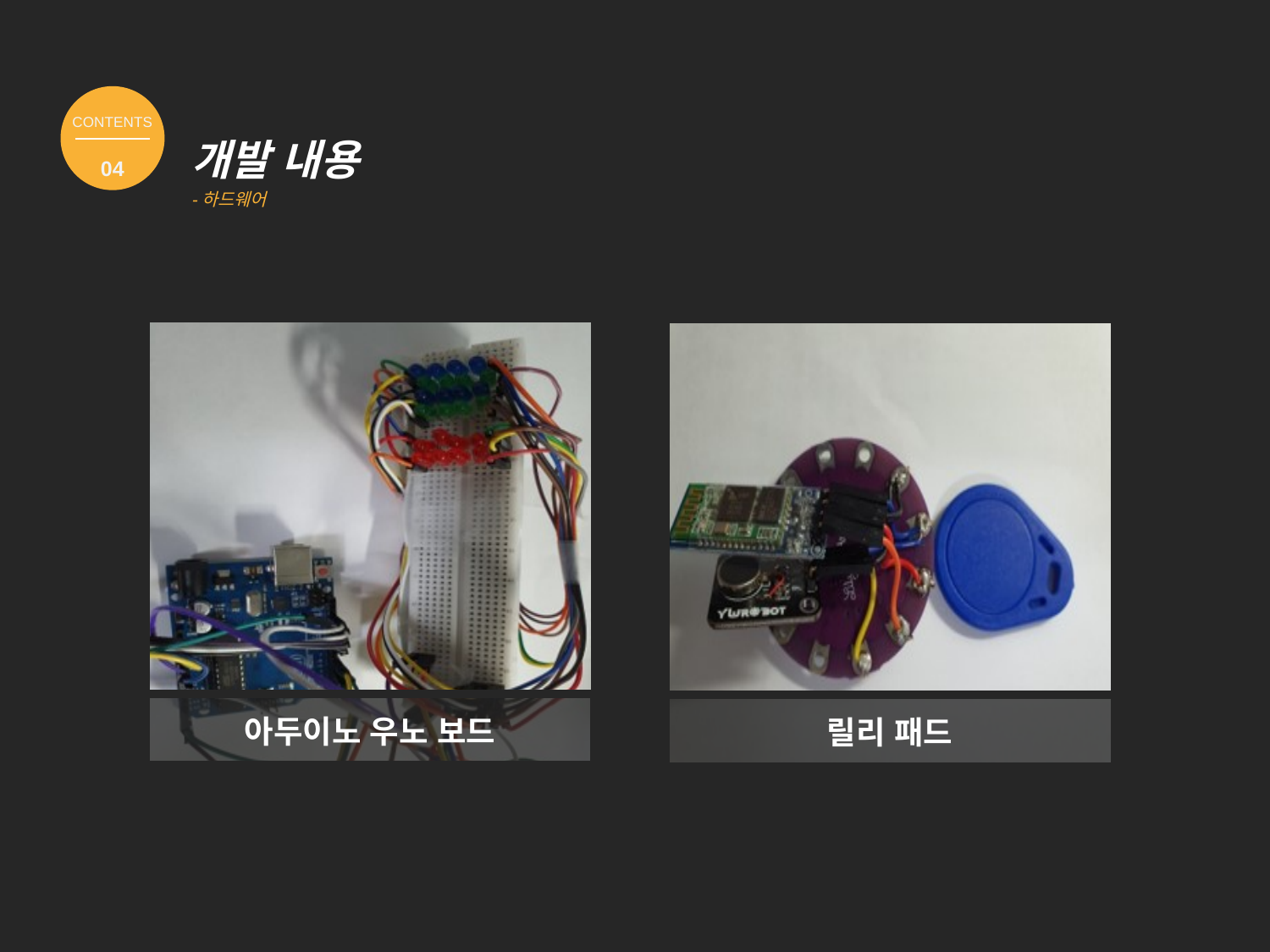

CONTENTS
04
개발 내용
-하드웨어

아두이노 우노 보드

릴리 패드